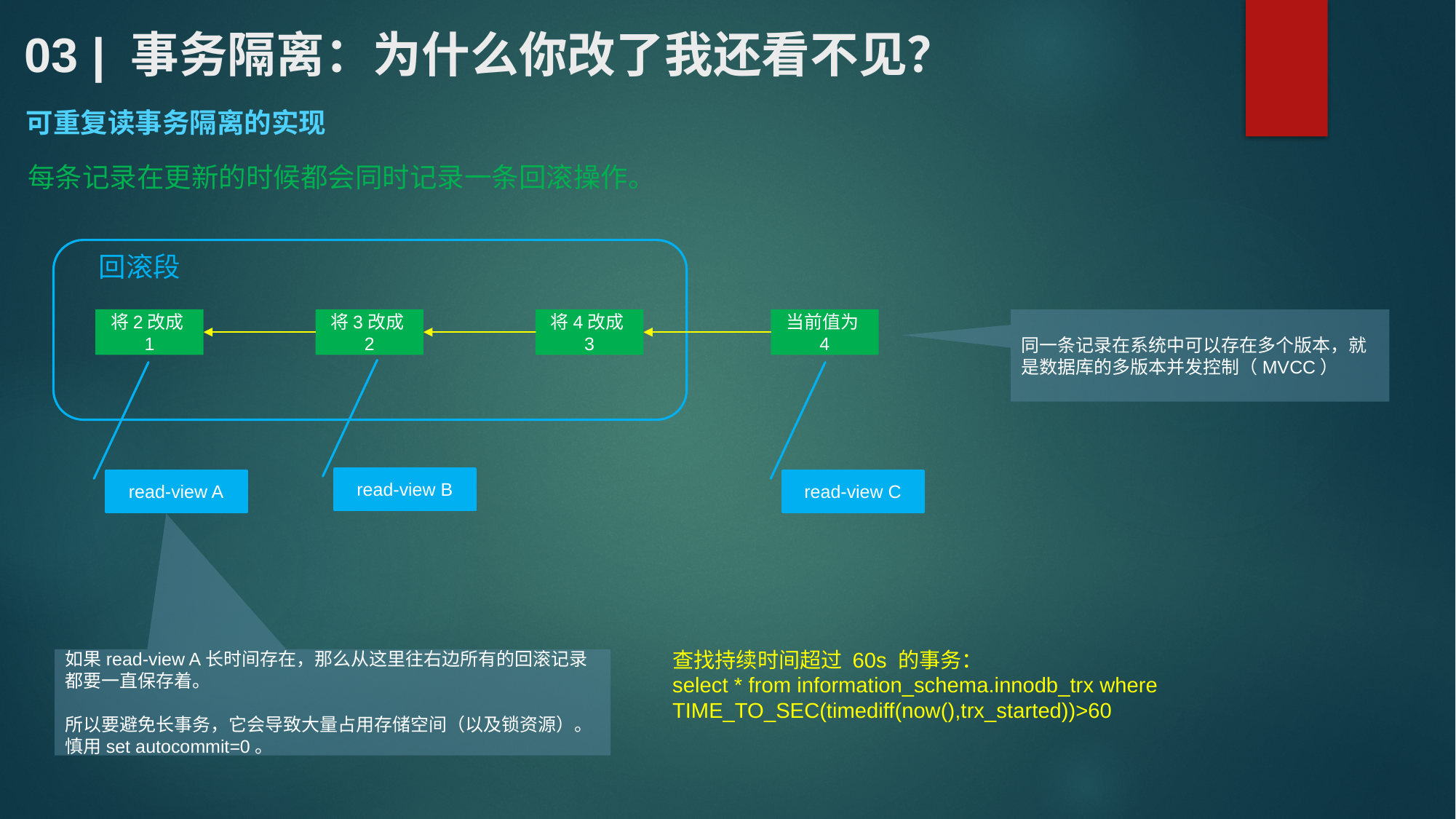

# 03 | 事务隔离：为什么你改了我还看不见？
可重复读事务隔离的实现
每条记录在更新的时候都会同时记录一条回滚操作。

回滚段
将2改成1
将3改成2
将4改成3
当前值为4
同一条记录在系统中可以存在多个版本，就是数据库的多版本并发控制（MVCC）
read-view B
read-view A
read-view C
查找持续时间超过 60s 的事务：
select * from information_schema.innodb_trx where TIME_TO_SEC(timediff(now(),trx_started))>60
如果read-view A长时间存在，那么从这里往右边所有的回滚记录都要一直保存着。

所以要避免长事务，它会导致大量占用存储空间（以及锁资源）。
慎用set autocommit=0。